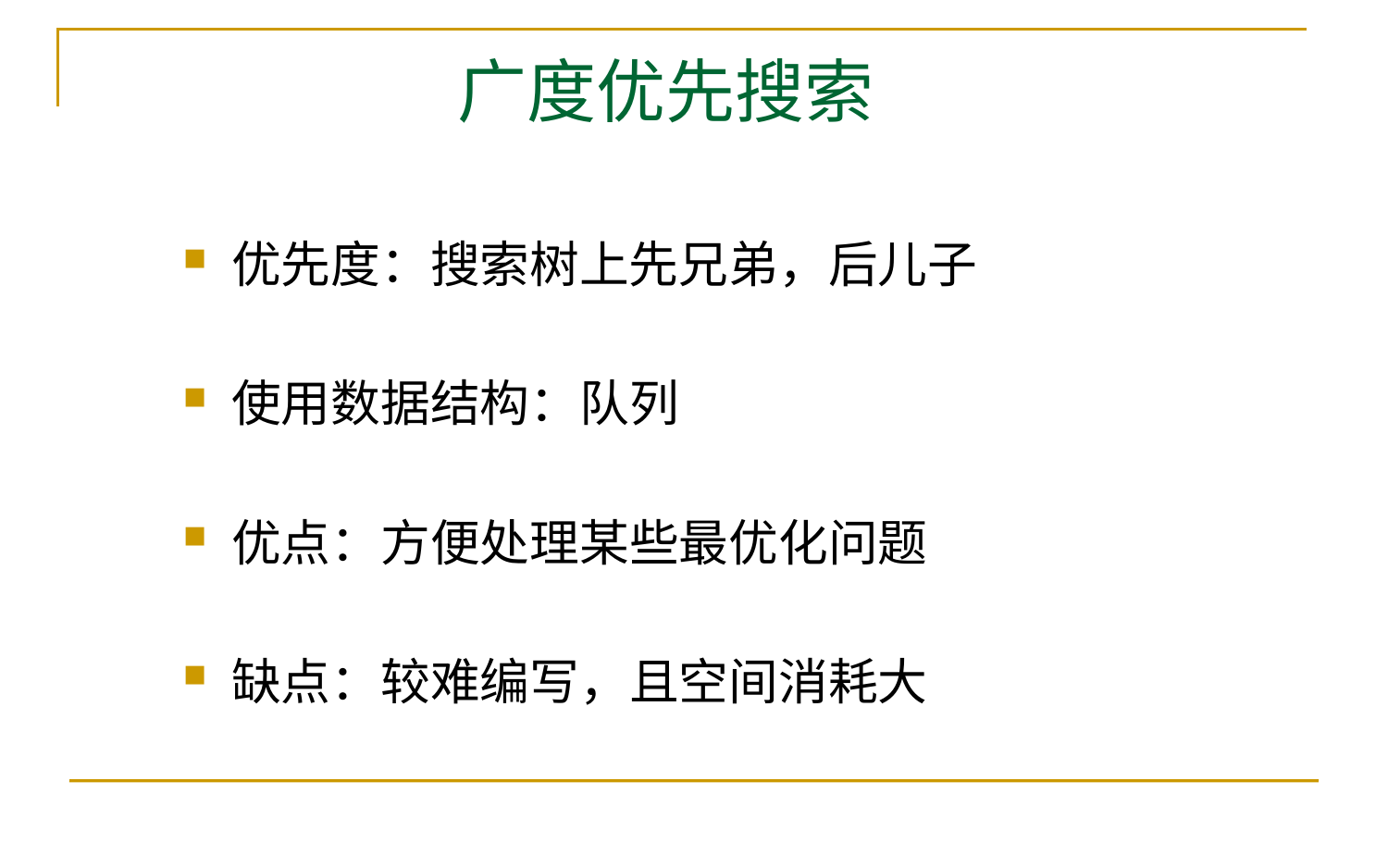

# 广度优先搜索
优先度：搜索树上先兄弟，后儿子

使用数据结构：队列

优点：方便处理某些最优化问题

缺点：较难编写，且空间消耗大